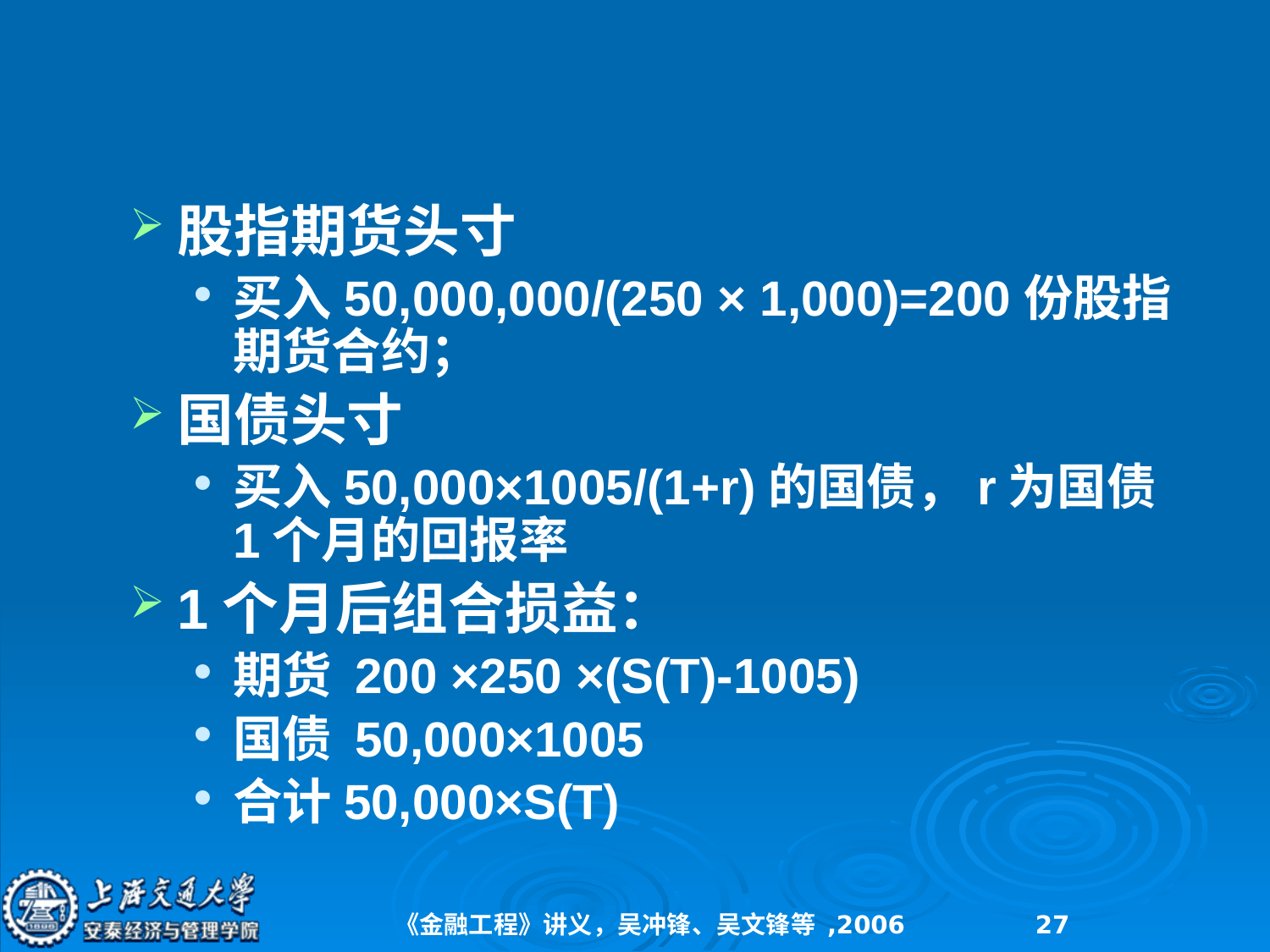

#
股指期货头寸
买入50,000,000/(250 × 1,000)=200份股指期货合约；
国债头寸
买入50,000×1005/(1+r)的国债，r为国债1个月的回报率
1个月后组合损益：
期货 200 ×250 ×(S(T)-1005)
国债 50,000×1005
合计50,000×S(T)